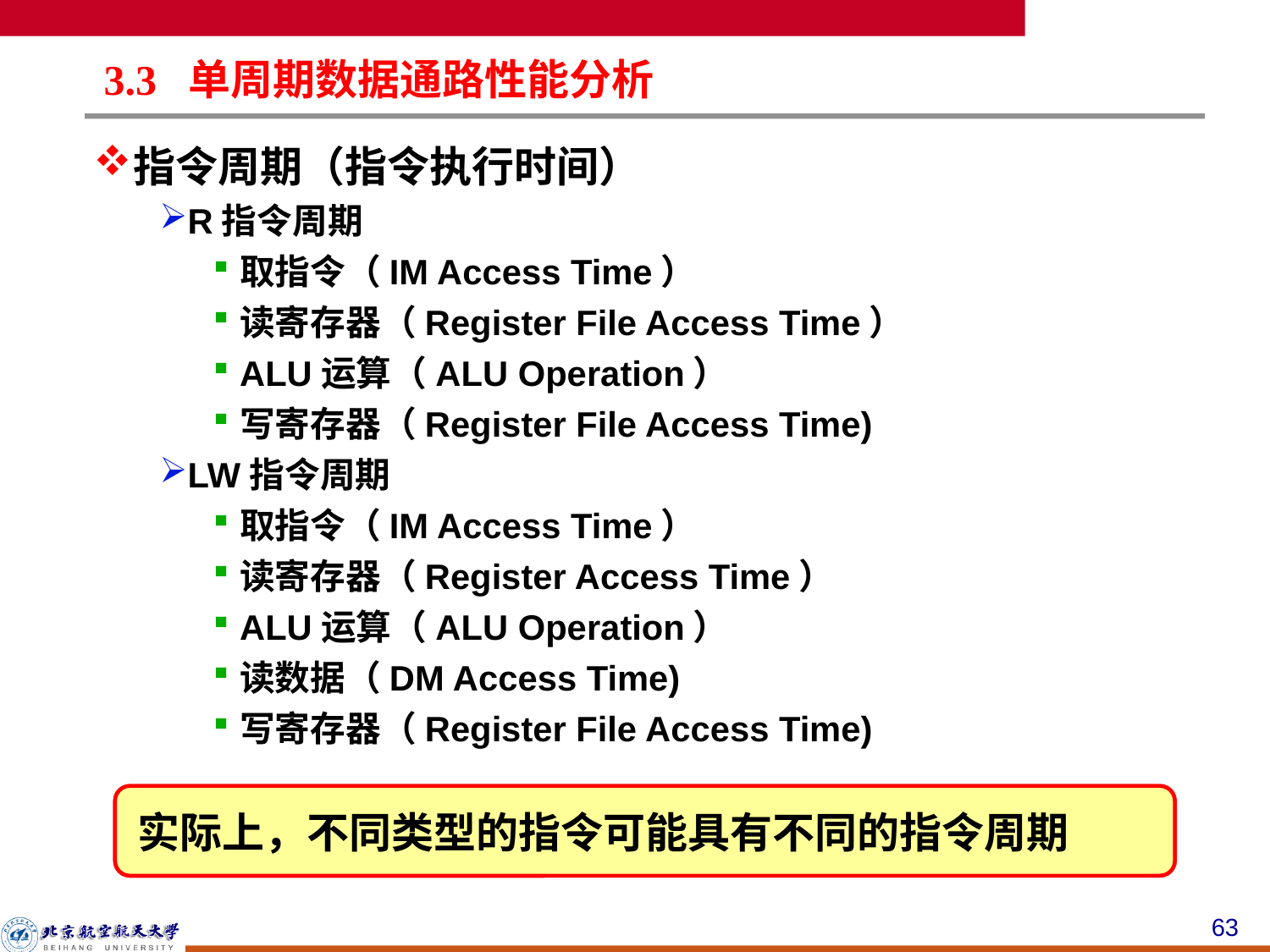

# 3.3  单周期数据通路性能分析
指令周期（指令执行时间）
R指令周期
取指令（IM Access Time）
读寄存器（Register File Access Time）
ALU运算（ALU Operation）
写寄存器（Register File Access Time)
LW指令周期
取指令（IM Access Time）
读寄存器（Register Access Time）
ALU运算（ALU Operation）
读数据（DM Access Time)
写寄存器（Register File Access Time)

实际上，不同类型的指令可能具有不同的指令周期